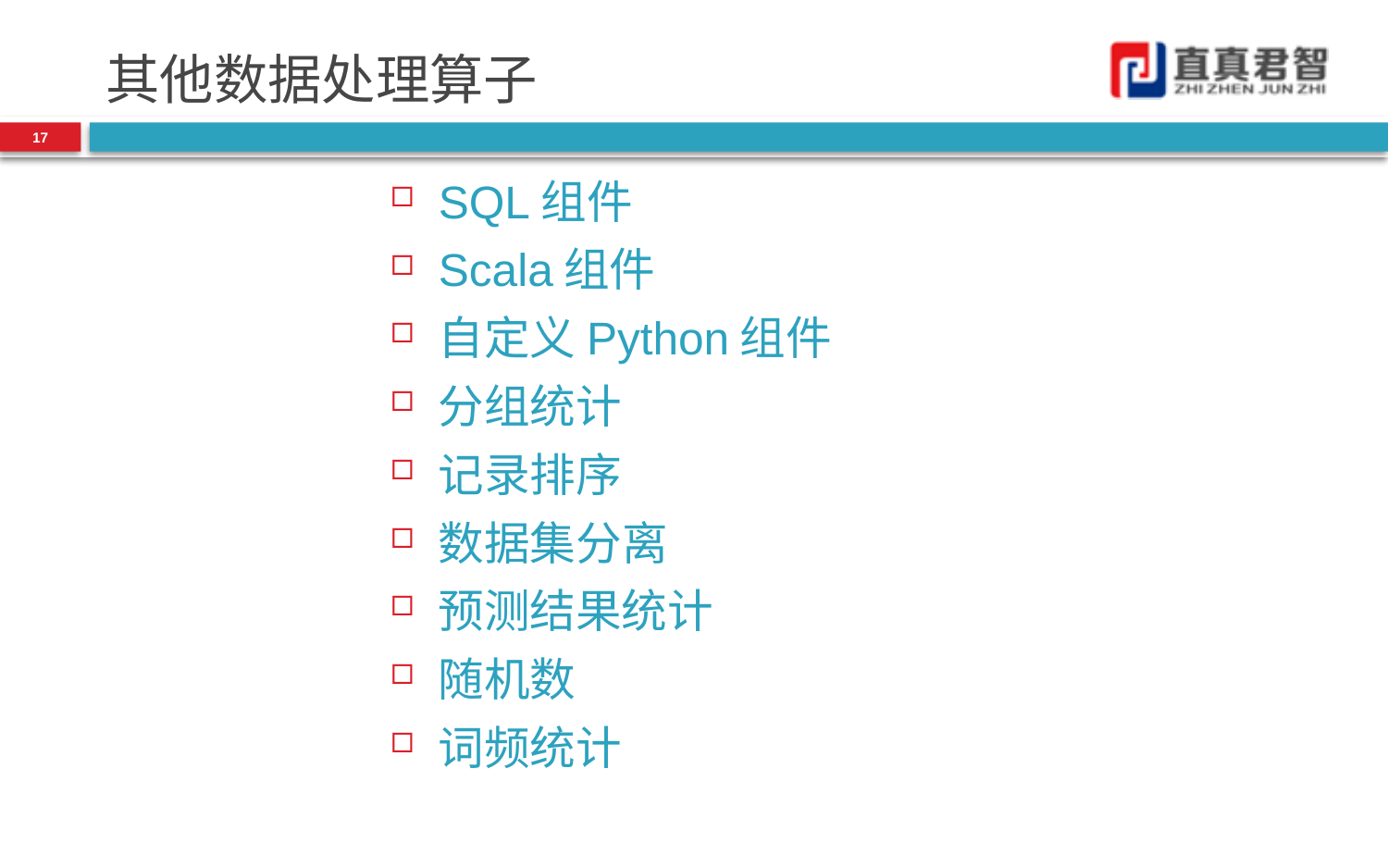

# 其他数据处理算子
17

SQL组件
Scala组件
自定义Python组件
分组统计
记录排序
数据集分离
预测结果统计
随机数
词频统计